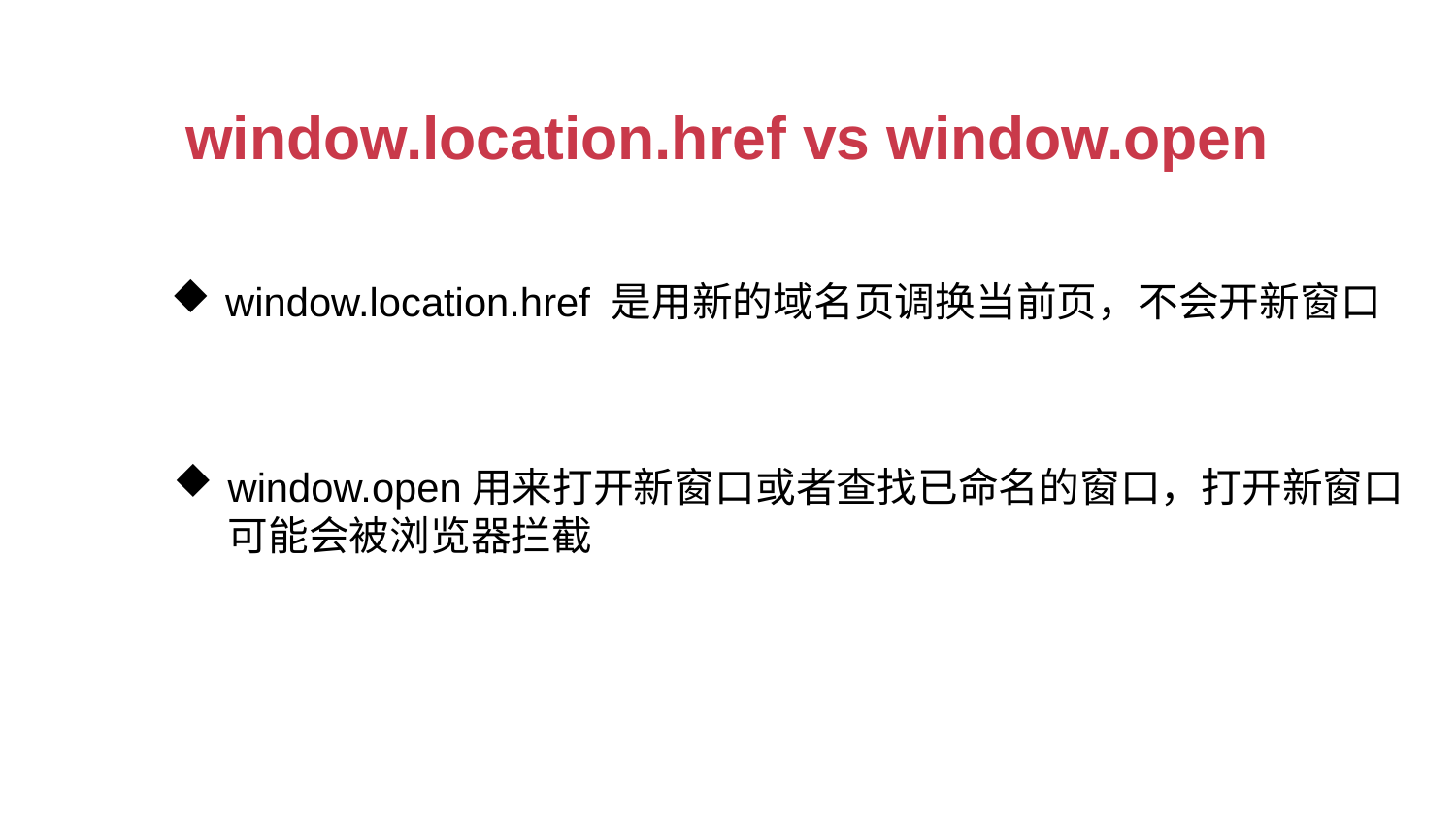

window.location.href vs window.open
window.location.href 是用新的域名页调换当前页，不会开新窗口
window.open用来打开新窗口或者查找已命名的窗口，打开新窗口可能会被浏览器拦截